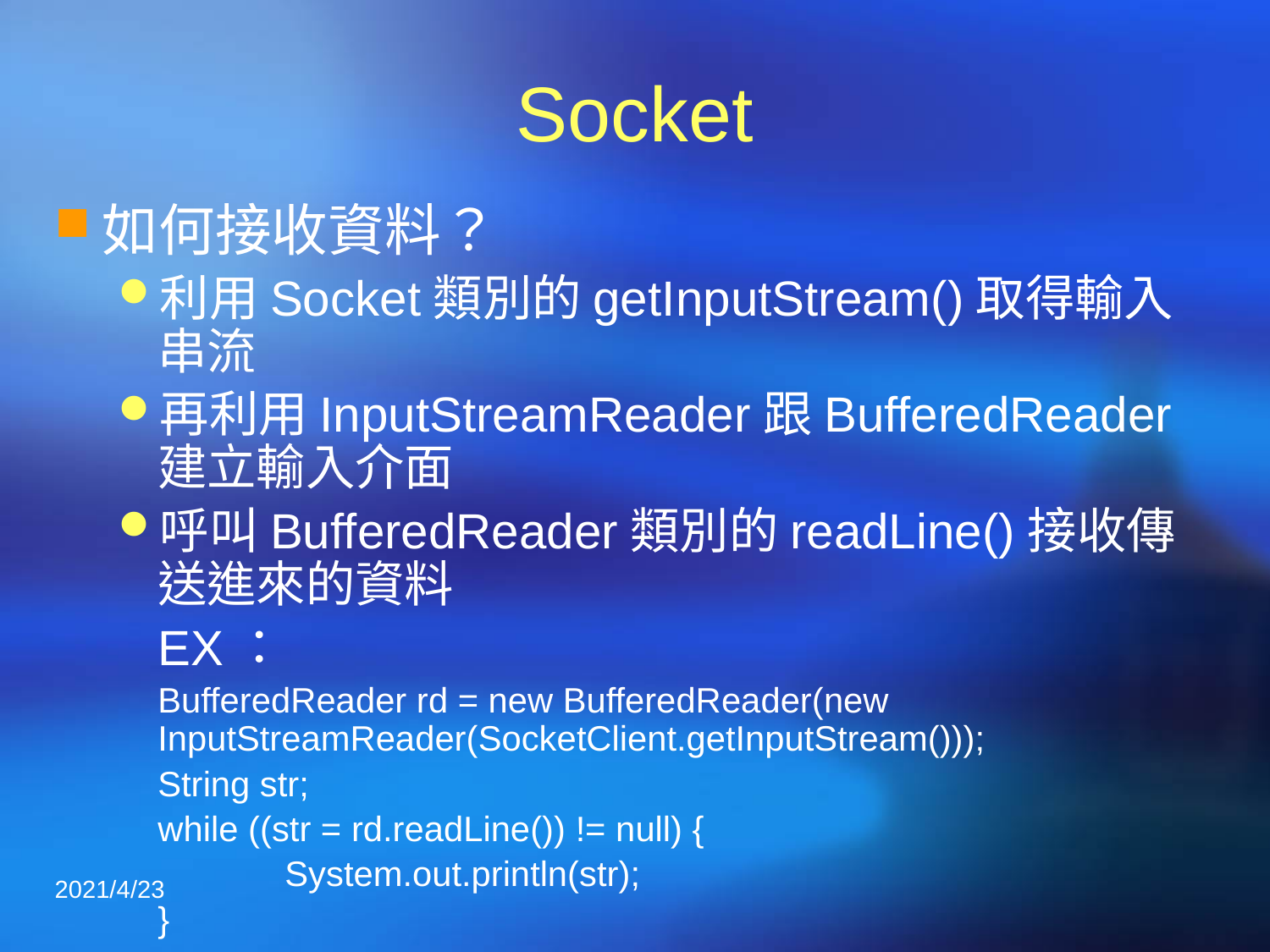

# Socket
如何接收資料？
利用Socket類別的getInputStream()取得輸入串流
再利用InputStreamReader跟BufferedReader建立輸入介面
呼叫BufferedReader類別的readLine()接收傳送進來的資料
	EX：
    	BufferedReader rd = new BufferedReader(new 	InputStreamReader(SocketClient.getInputStream()));
	String str;
	while ((str = rd.readLine()) != null) {
		System.out.println(str);
	}
2021/4/23